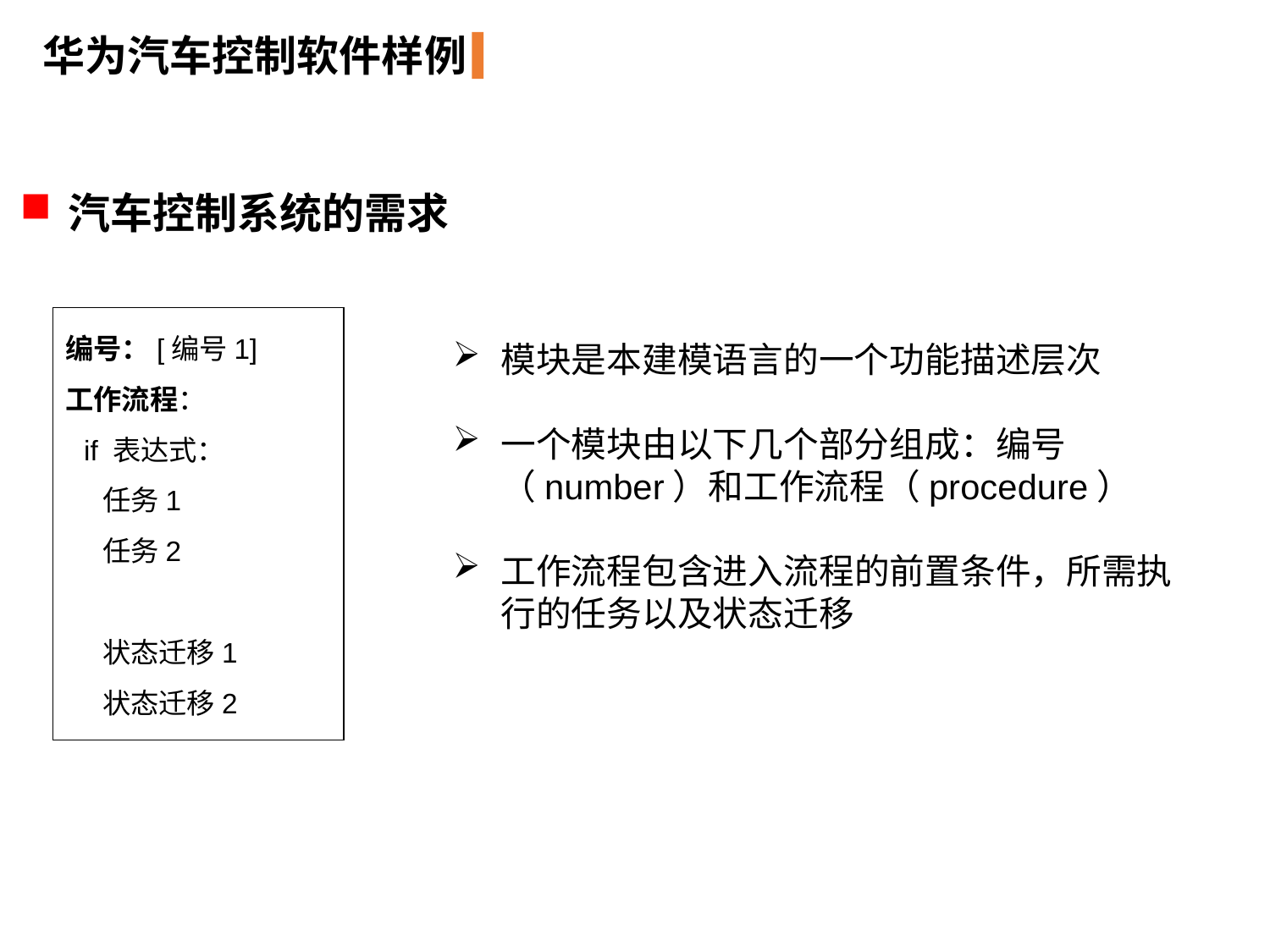

华为汽车控制软件样例

汽车控制系统的需求

编号：[编号1]
工作流程：
if 表达式：
任务1
任务2

状态迁移1
状态迁移2
模块是本建模语言的一个功能描述层次

一个模块由以下几个部分组成：编号（number）和工作流程（procedure）

工作流程包含进入流程的前置条件，所需执行的任务以及状态迁移